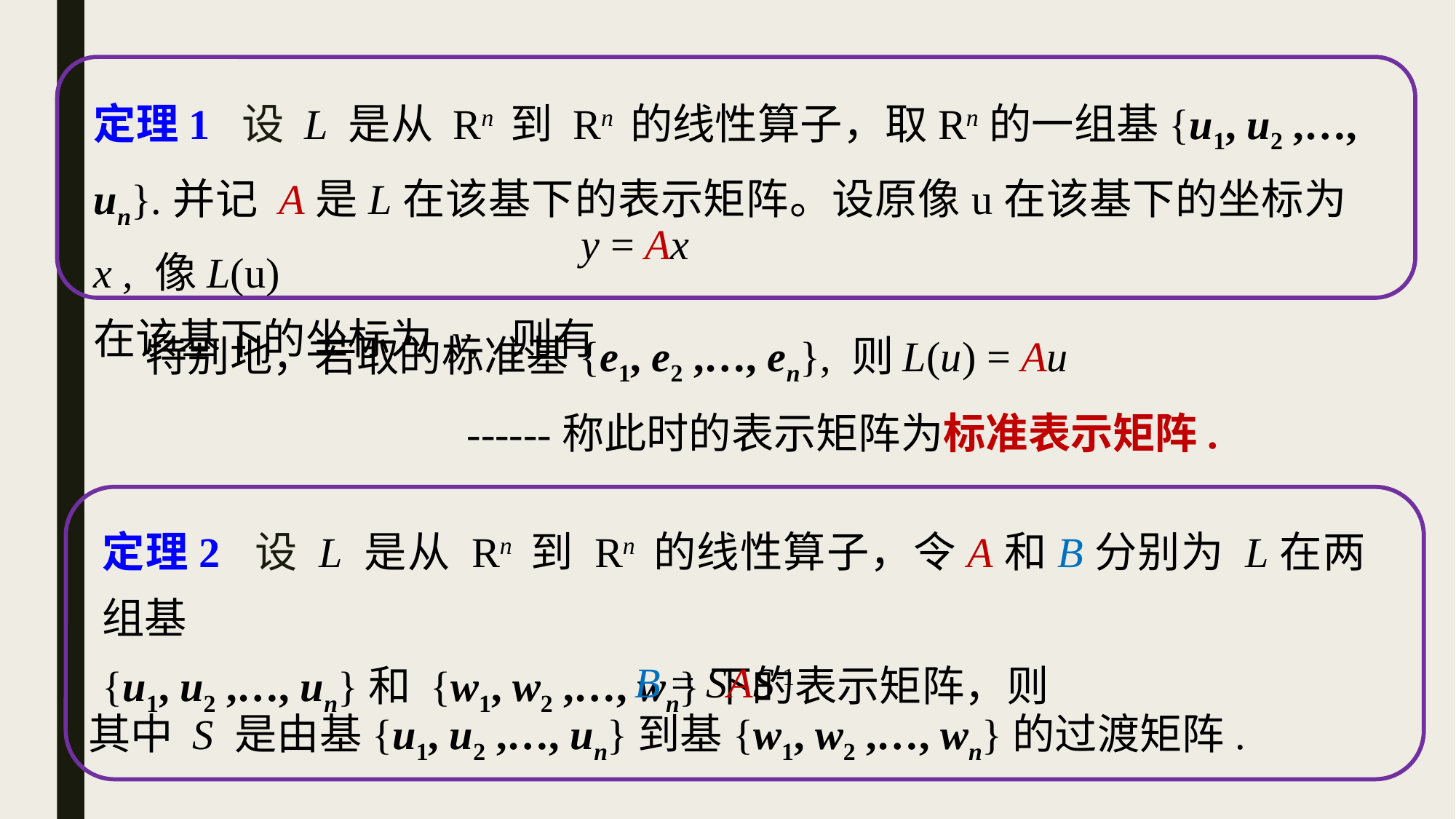

定理1  设 L 是从 Rn 到 Rn 的线性算子，取Rn的一组基{u1, u2 ,…, un}.并记 A是L在该基下的表示矩阵。设原像u在该基下的坐标为x , 像L(u)
在该基下的坐标为 y,  则有
y = Ax
特别地，若取的标准基{e1, e2 ,…, en}, 则
L(u) = Au
------称此时的表示矩阵为标准表示矩阵.

定理2  设 L 是从 Rn 到 Rn 的线性算子，令A和B分别为 L在两组基
{u1, u2 ,…, un}和 {w1, w2 ,…, wn}下的表示矩阵，则
B = SAS−1
其中 S 是由基{u1, u2 ,…, un}到基{w1, w2 ,…, wn}的过渡矩阵.